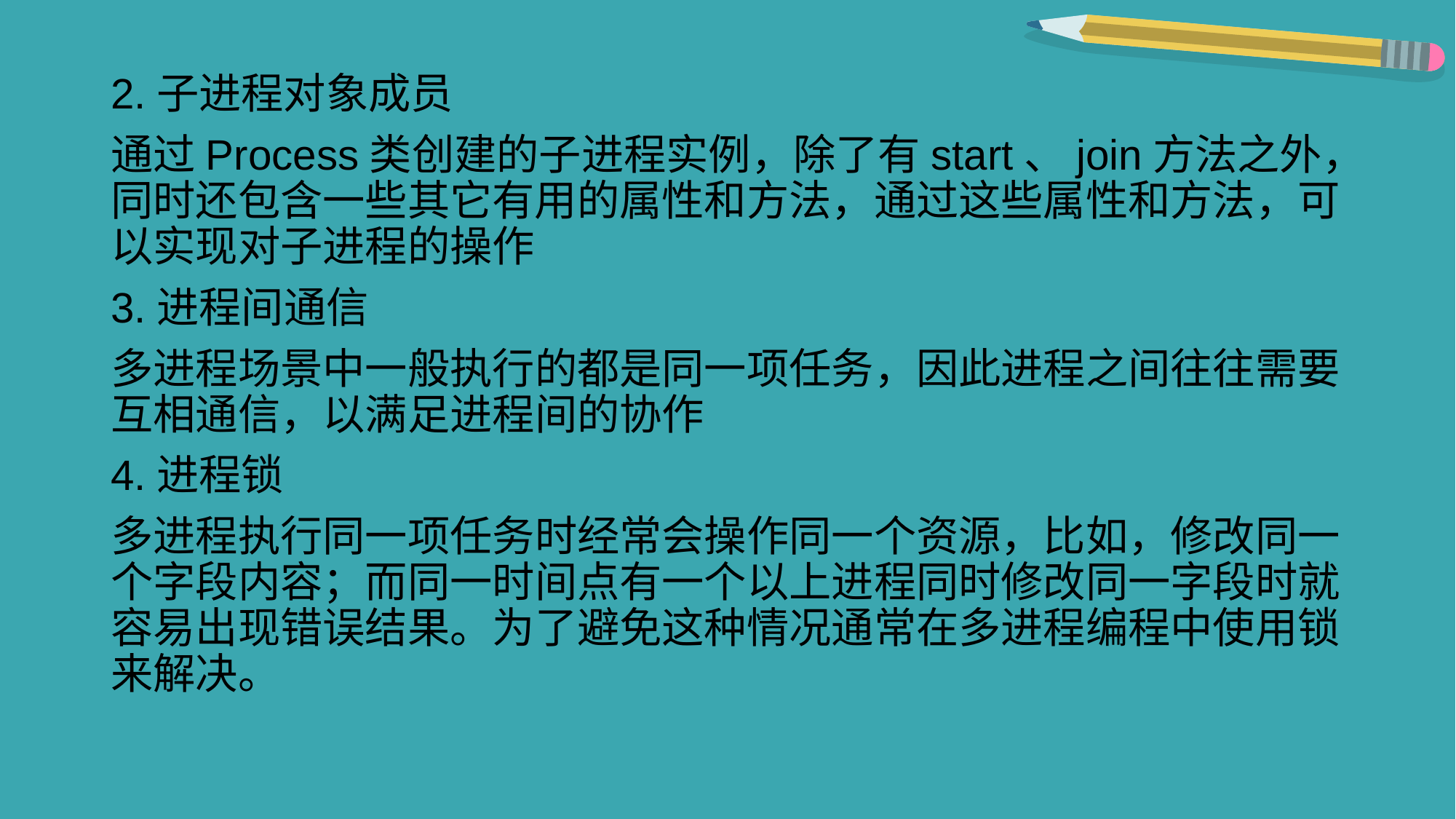

2.子进程对象成员
通过Process类创建的子进程实例，除了有start、join方法之外，同时还包含一些其它有用的属性和方法，通过这些属性和方法，可以实现对子进程的操作
3.进程间通信
多进程场景中一般执行的都是同一项任务，因此进程之间往往需要互相通信，以满足进程间的协作
4.进程锁
多进程执行同一项任务时经常会操作同一个资源，比如，修改同一个字段内容；而同一时间点有一个以上进程同时修改同一字段时就容易出现错误结果。为了避免这种情况通常在多进程编程中使用锁来解决。